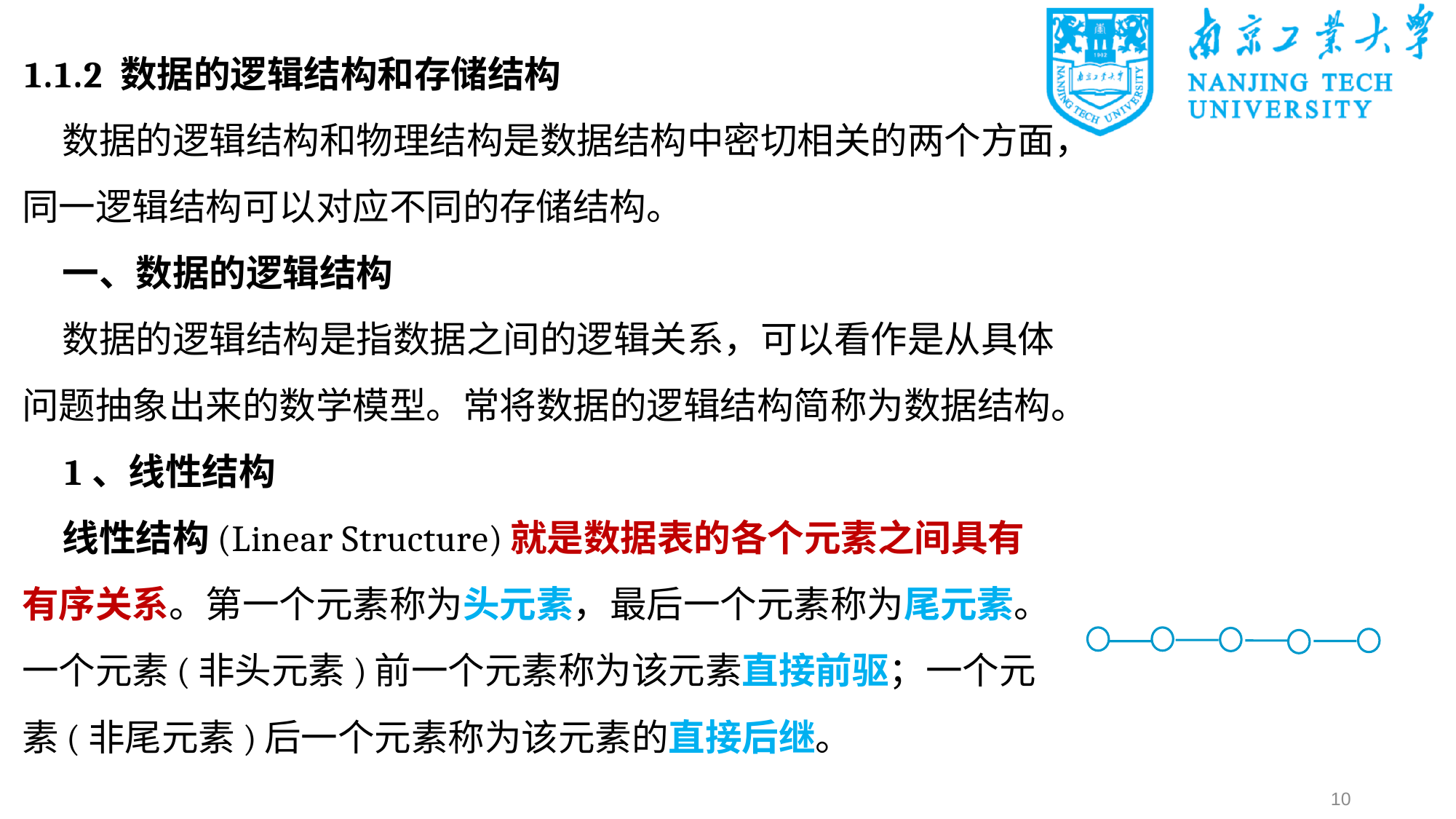

1.1.2 数据的逻辑结构和存储结构
数据的逻辑结构和物理结构是数据结构中密切相关的两个方面，同一逻辑结构可以对应不同的存储结构。
一、数据的逻辑结构
数据的逻辑结构是指数据之间的逻辑关系，可以看作是从具体问题抽象出来的数学模型。常将数据的逻辑结构简称为数据结构。
1、线性结构
线性结构(Linear Structure)就是数据表的各个元素之间具有有序关系。第一个元素称为头元素，最后一个元素称为尾元素。一个元素(非头元素)前一个元素称为该元素直接前驱；一个元素(非尾元素)后一个元素称为该元素的直接后继。

10